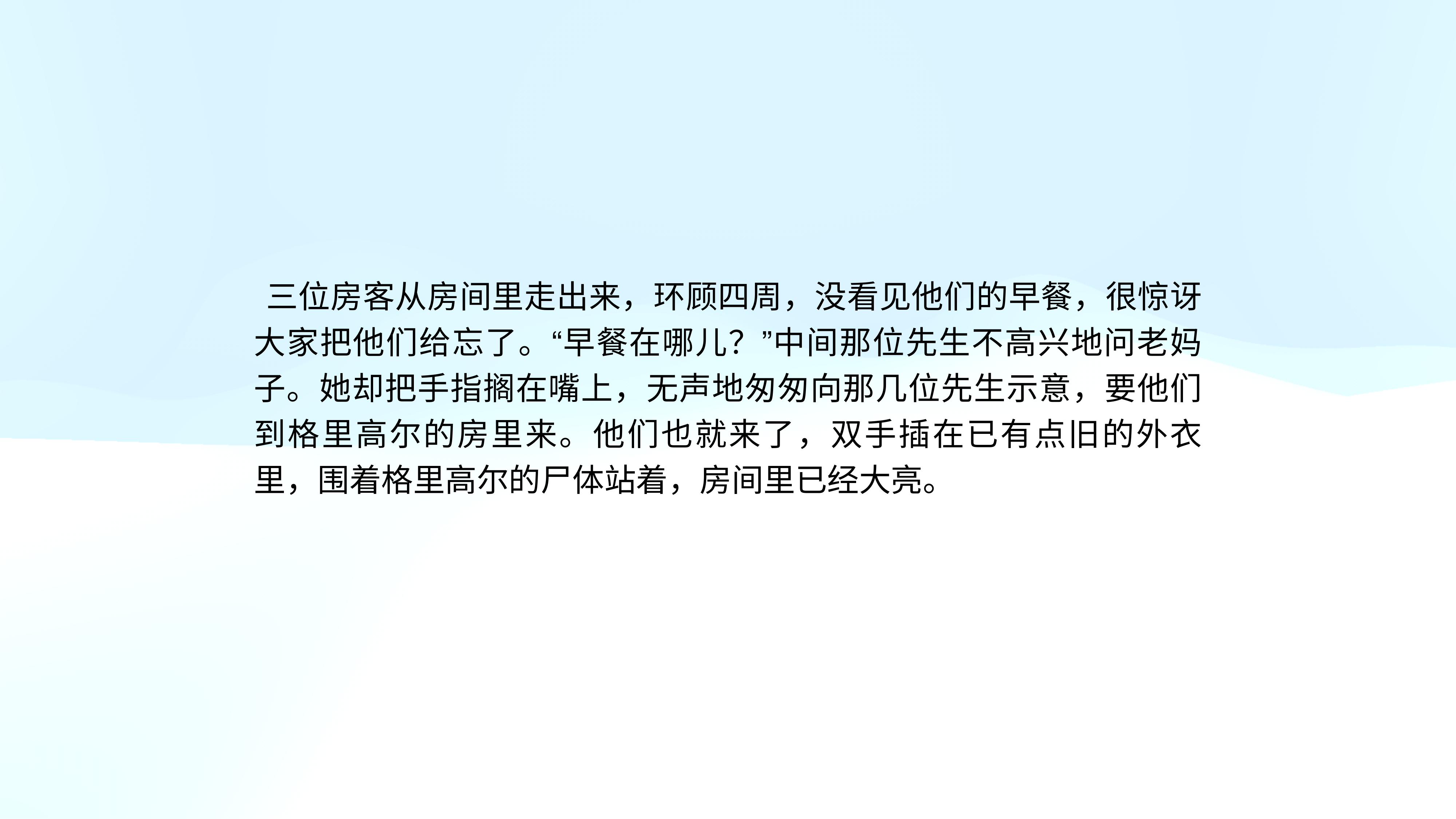

三位房客从房间里走出来，环顾四周，没看见他们的早餐，很惊讶大家把他们给忘了。“早餐在哪儿？”中间那位先生不高兴地问老妈子。她却把手指搁在嘴上，无声地匆匆向那几位先生示意，要他们到格里高尔的房里来。他们也就来了，双手插在已有点旧的外衣里，围着格里高尔的尸体站着，房间里已经大亮。